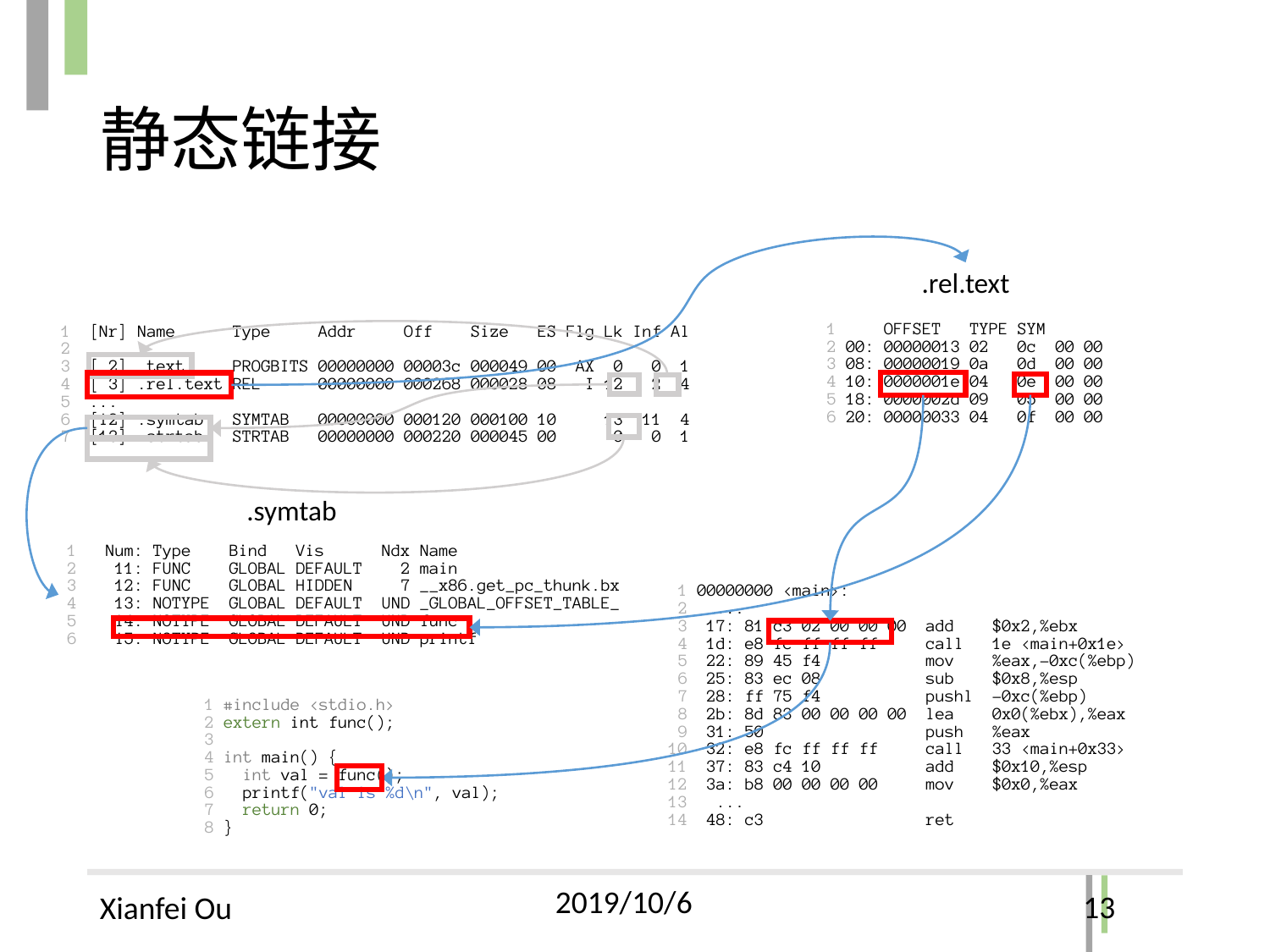

# 静态链接

.rel.text
| 1 2 3 4 5 6 7 | [Nr] Name      Type     Addr     Off    Size   ES Flg Lk Inf Al   ...   [ 2] .text     PROGBITS 00000000 00003c 000049 00  AX  0   0  1   [ 3] .rel.text REL      00000000 000268 000028 08   I 12   2  4   ...   [12] .symtab   SYMTAB   00000000 000120 000100 10     13  11  4   [13] .strtab   STRTAB   00000000 000220 000045 00      0   0  1 |
| --- | --- |
| 1 2 3 4 5 6 | OFFSET   TYPE SYM 00: 00000013 02   0c  00 00 08: 00000019 0a   0d  00 00 10: 0000001e 04   0e  00 00 18: 0000002d 09   05  00 00 20: 00000033 04   0f  00 00 |
| --- | --- |

.symtab
| 1 2 3 4 5 6 | Num: Type    Bind   Vis      Ndx Name     11: FUNC    GLOBAL DEFAULT    2 main     12: FUNC    GLOBAL HIDDEN     7 \_\_x86.get\_pc\_thunk.bx     13: NOTYPE  GLOBAL DEFAULT  UND \_GLOBAL\_OFFSET\_TABLE\_     14: NOTYPE  GLOBAL DEFAULT  UND func     15: NOTYPE  GLOBAL DEFAULT  UND printf |
| --- | --- |
| 1 2 3 4 5 6 7 8 9 10 11 12 13 14 | 00000000 <main>:    ...   17: 81 c3 02 00 00 00  add    $0x2,%ebx   1d: e8 fc ff ff ff     call   1e <main+0x1e>   22: 89 45 f4           mov    %eax,-0xc(%ebp)   25: 83 ec 08           sub    $0x8,%esp   28: ff 75 f4           pushl  -0xc(%ebp)   2b: 8d 83 00 00 00 00  lea    0x0(%ebx),%eax   31: 50                 push   %eax   32: e8 fc ff ff ff     call   33 <main+0x33>   37: 83 c4 10           add    $0x10,%esp   3a: b8 00 00 00 00     mov    $0x0,%eax    ...   48: c3                 ret |
| --- | --- |

| 1 2 3 4 5 6 7 8 | #include <stdio.h> extern int func();   int main() {    int val = func();    printf("val is %d\n", val);    return 0; } |
| --- | --- |